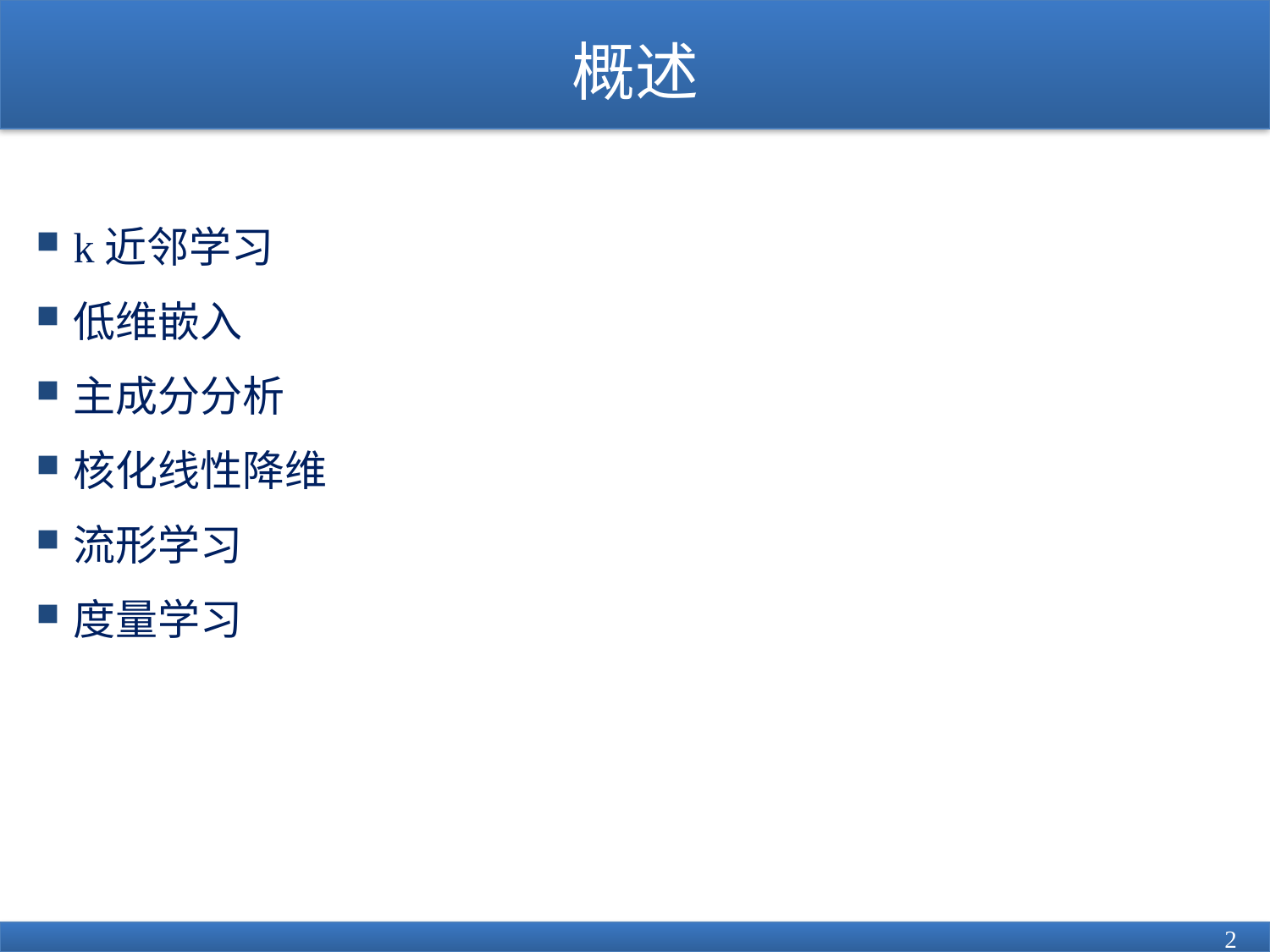

# 概述

k近邻学习
低维嵌入
主成分分析
核化线性降维
流形学习
度量学习

2